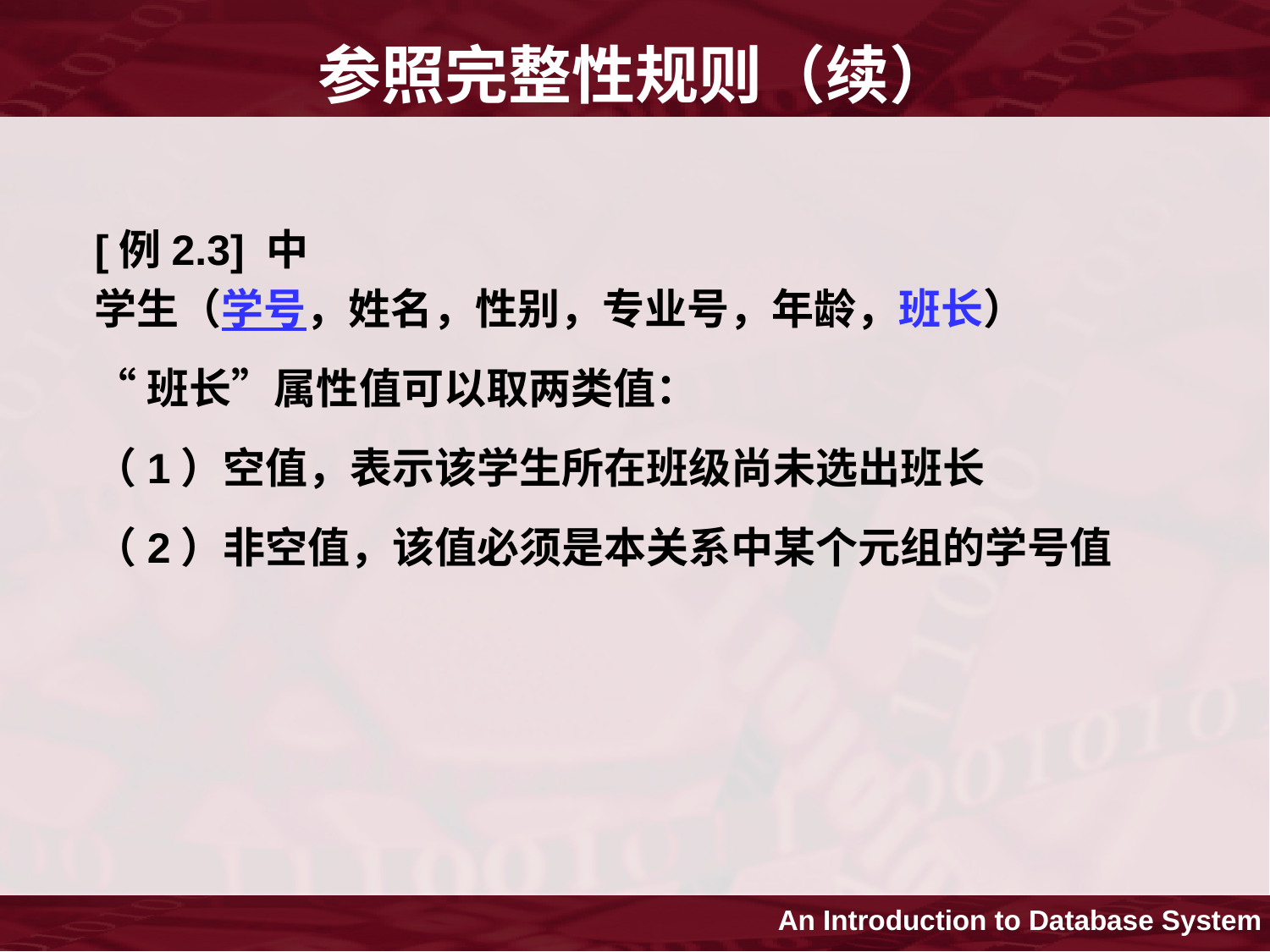

# 参照完整性规则（续）
[例2.3] 中
学生（学号，姓名，性别，专业号，年龄，班长）
“班长”属性值可以取两类值：
（1）空值，表示该学生所在班级尚未选出班长
（2）非空值，该值必须是本关系中某个元组的学号值